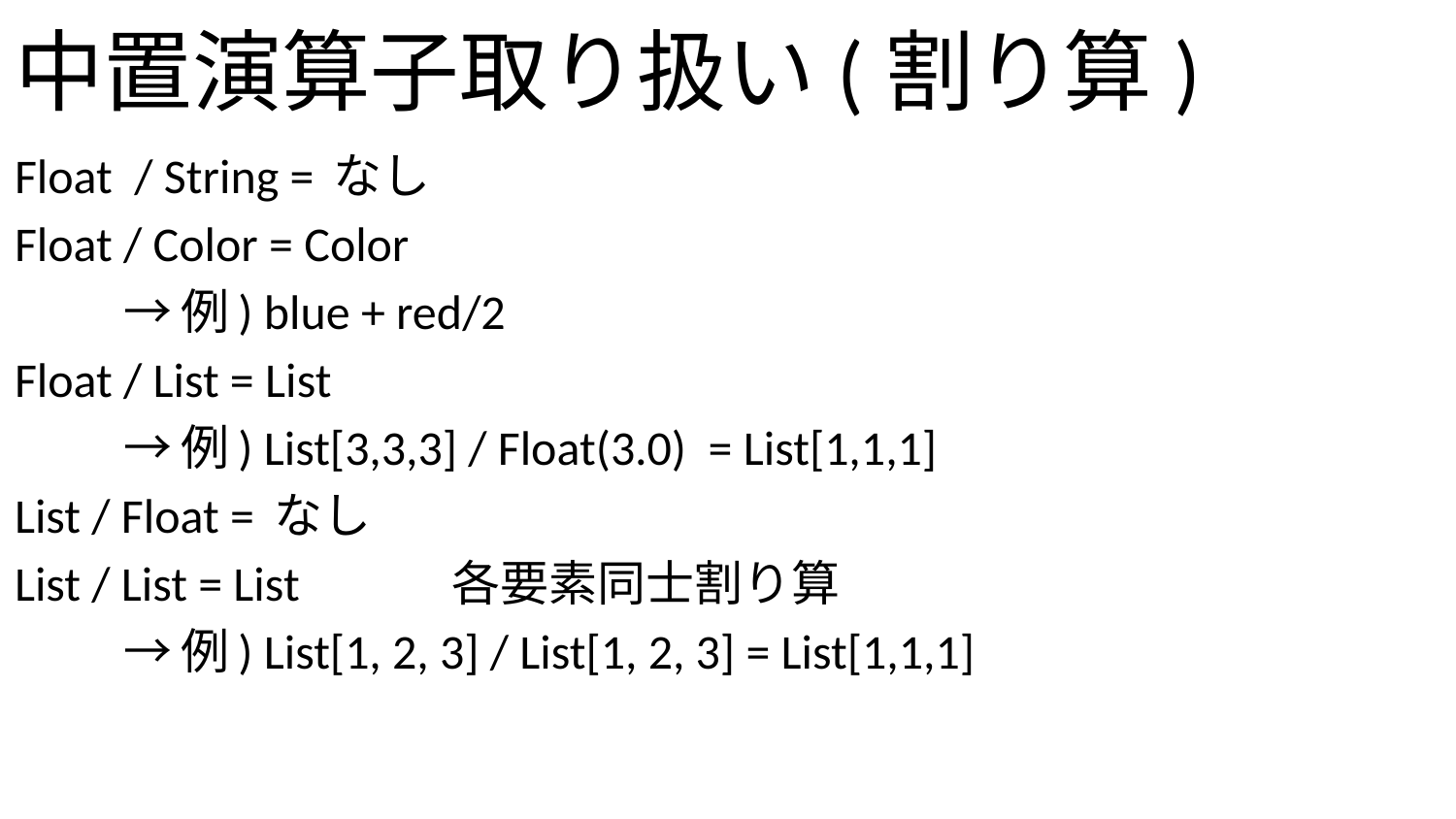

# 中置演算子取り扱い(割り算)
Float  / String = なし
Float / Color = Color
	→例) blue + red/2
Float / List = List
	→例) List[3,3,3] / Float(3.0)  = List[1,1,1]
List / Float = なし
List / List = List		各要素同士割り算
	→例) List[1, 2, 3] / List[1, 2, 3] = List[1,1,1]